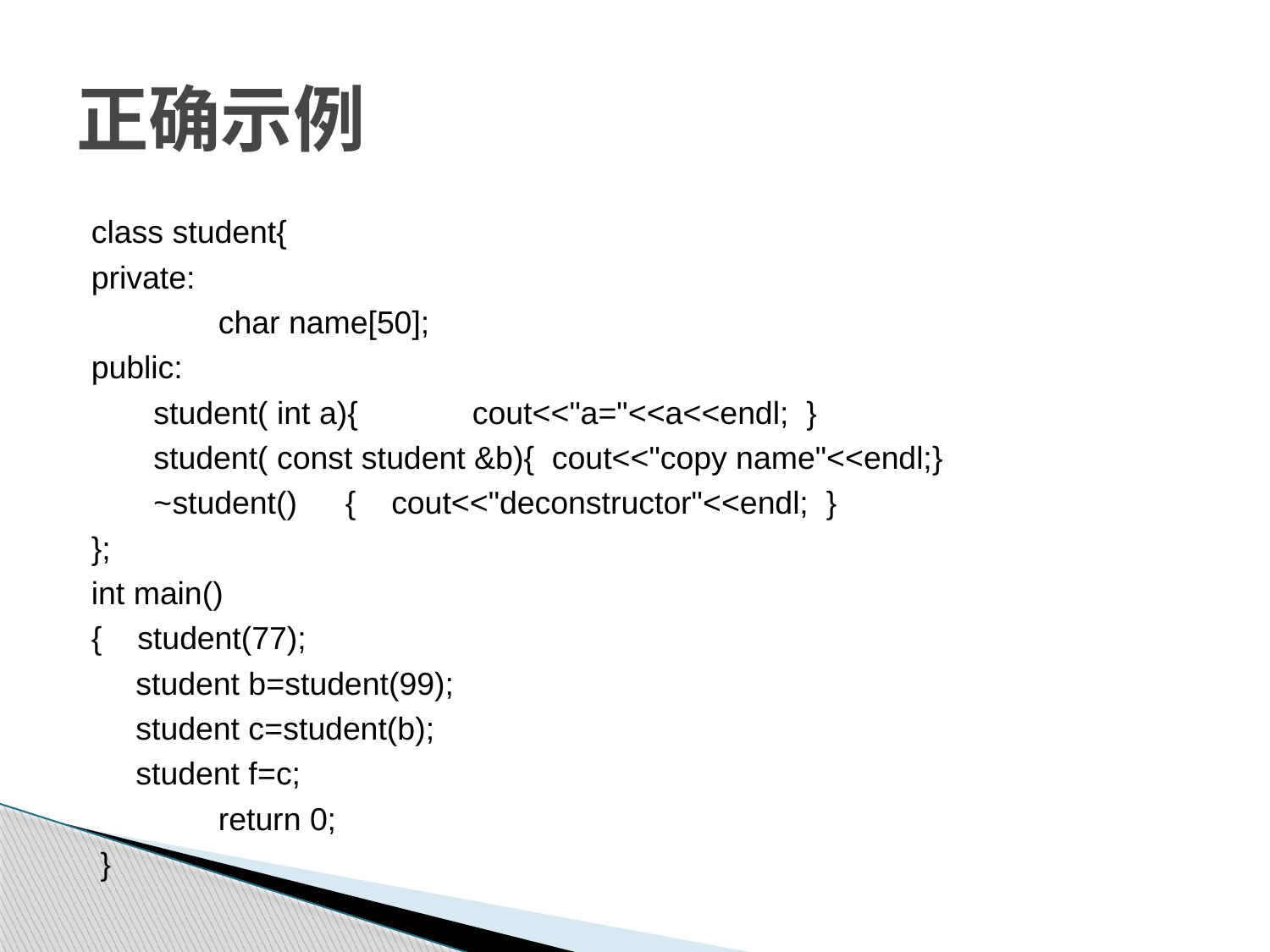

# 正确示例
class student{
private:
	char name[50];
public:
       student( int a){    	cout<<"a="<<a<<endl;  }
       student( const student &b){  cout<<"copy name"<<endl;}
       ~student() 	{    cout<<"deconstructor"<<endl;  }
};
int main()
{    student(77);
     student b=student(99);
     student c=student(b);
     student f=c;
	return 0;
 }